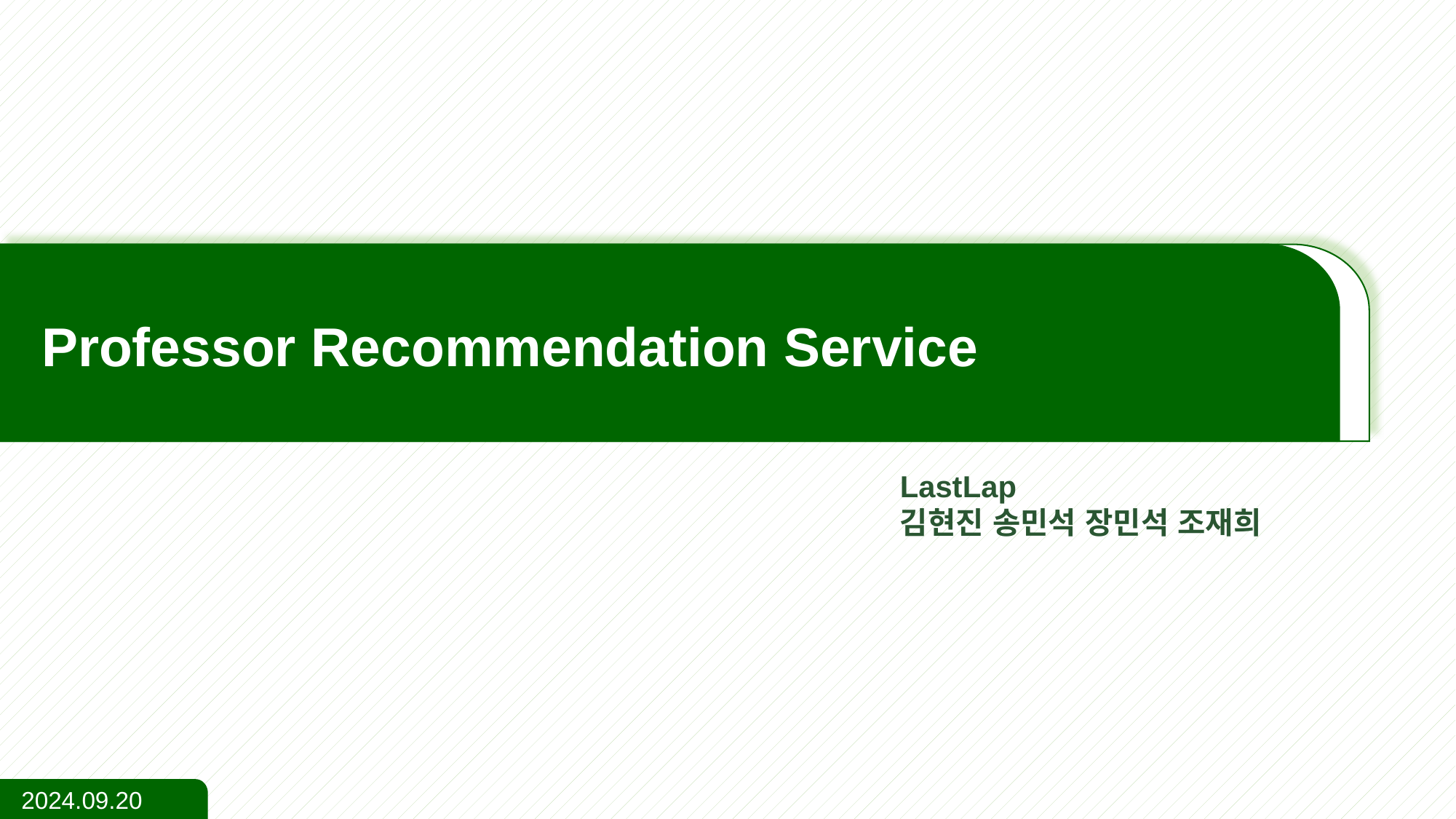

Professor Recommendation Service
LastLap
김현진 송민석 장민석 조재희
2024.09.20